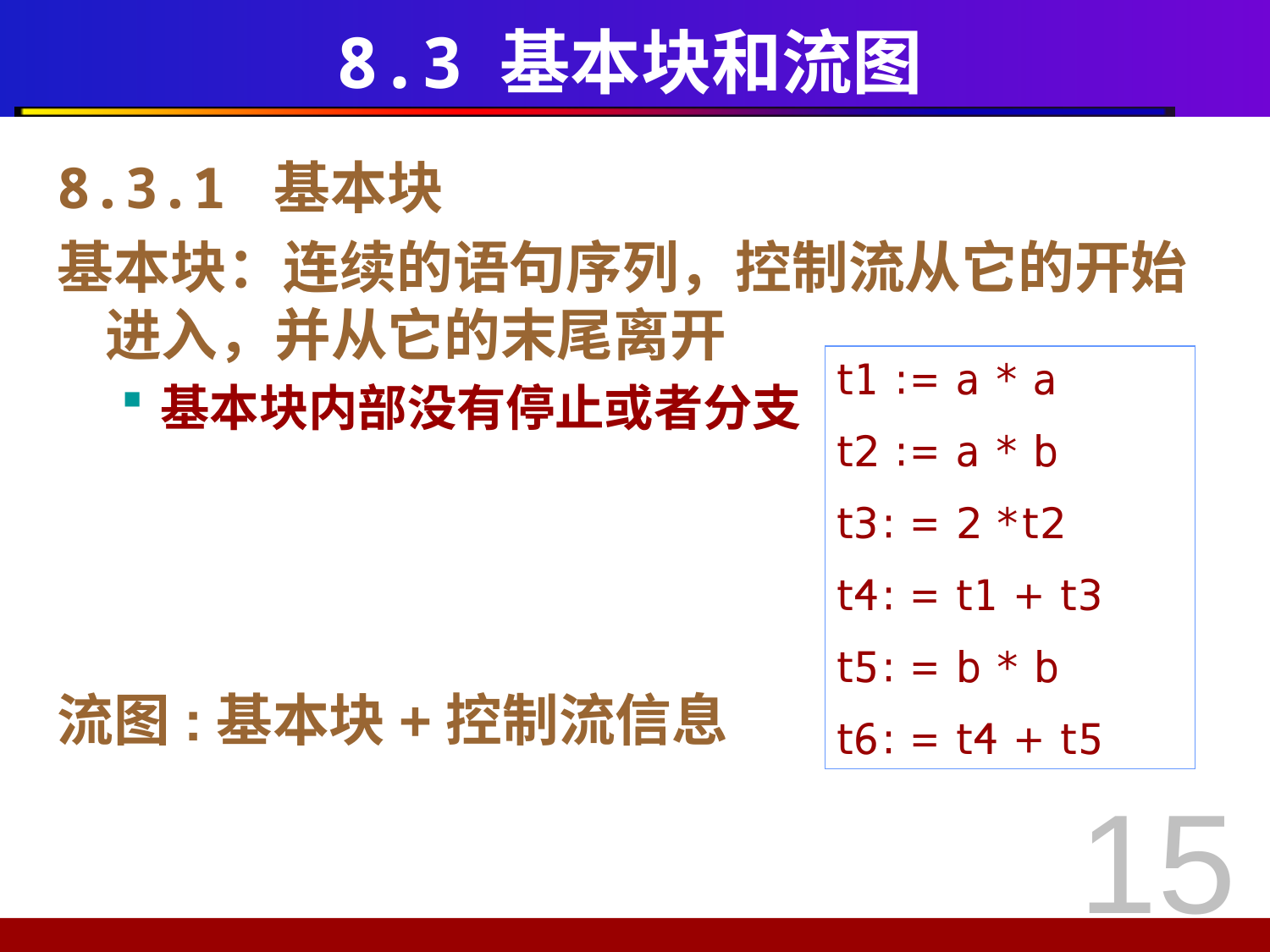

# 8.3 基本块和流图
8.3.1 基本块
基本块：连续的语句序列，控制流从它的开始进入，并从它的末尾离开
基本块内部没有停止或者分支

流图:基本块+控制流信息
t1 := a * a
t2 := a * b
t3: = 2 *t2
t4: = t1 + t3
t5: = b * b
t6: = t4 + t5
15